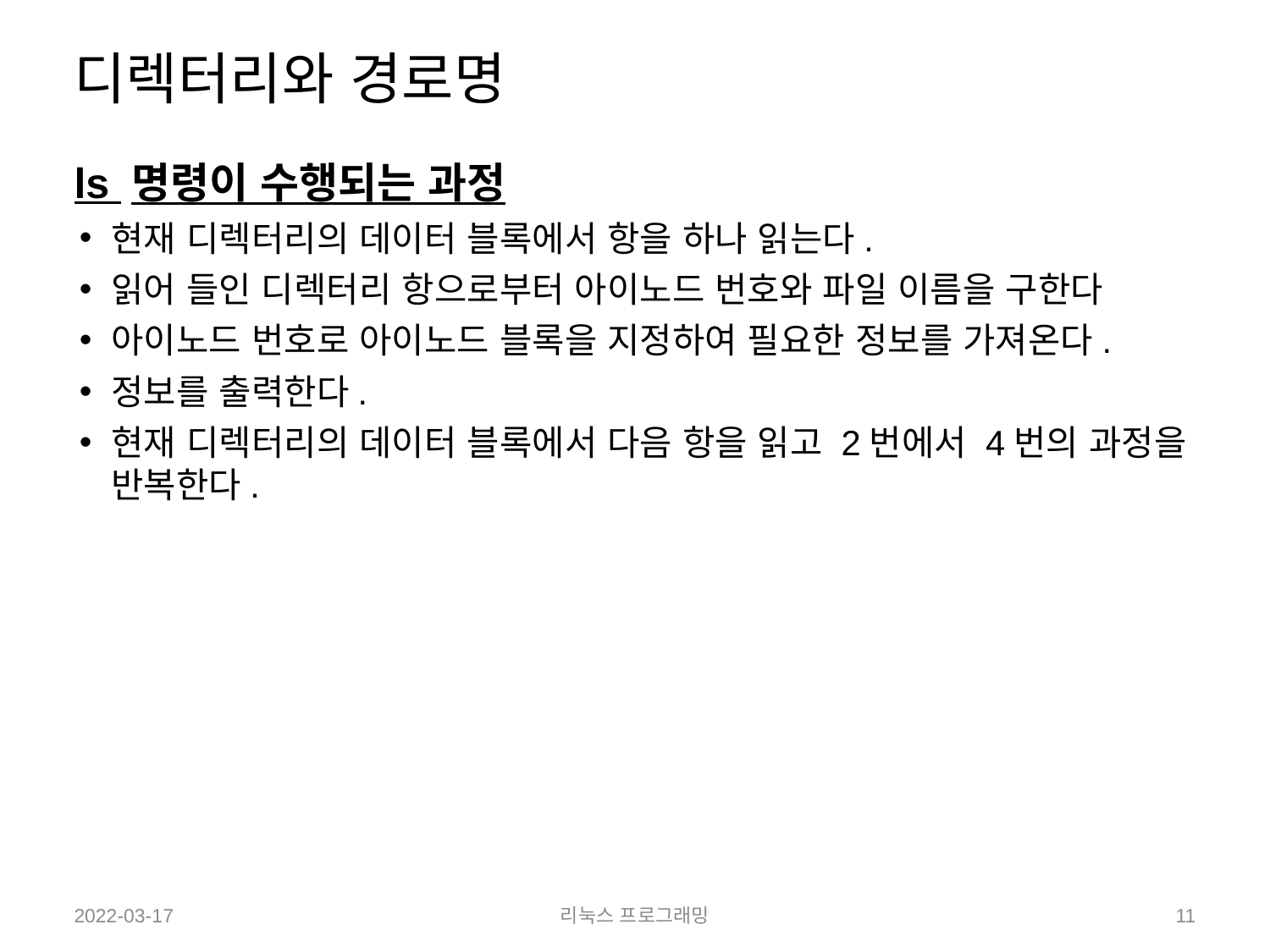

# 디렉터리와 경로명
ls 명령이 수행되는 과정
현재 디렉터리의 데이터 블록에서 항을 하나 읽는다.
읽어 들인 디렉터리 항으로부터 아이노드 번호와 파일 이름을 구한다
아이노드 번호로 아이노드 블록을 지정하여 필요한 정보를 가져온다.
정보를 출력한다.
현재 디렉터리의 데이터 블록에서 다음 항을 읽고 2번에서 4번의 과정을 반복한다.

2022-03-17
리눅스 프로그래밍
11